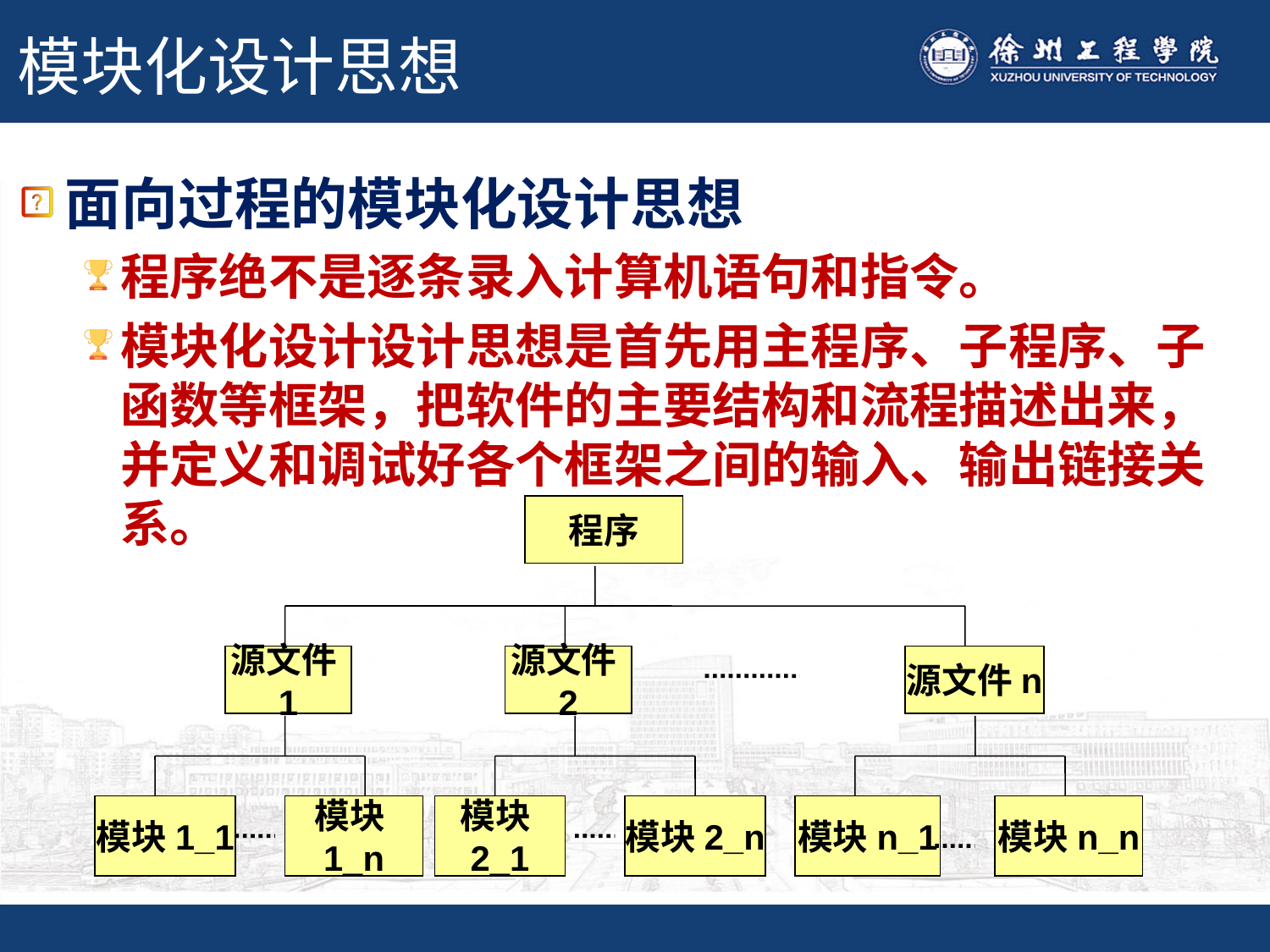

# 模块化设计思想
面向过程的模块化设计思想
程序绝不是逐条录入计算机语句和指令。
模块化设计设计思想是首先用主程序、子程序、子函数等框架，把软件的主要结构和流程描述出来，并定义和调试好各个框架之间的输入、输出链接关系。

程序

源文件1
源文件2
源文件n

模块1_1
模块1_n
模块2_1
模块2_n
模块n_1
模块n_n